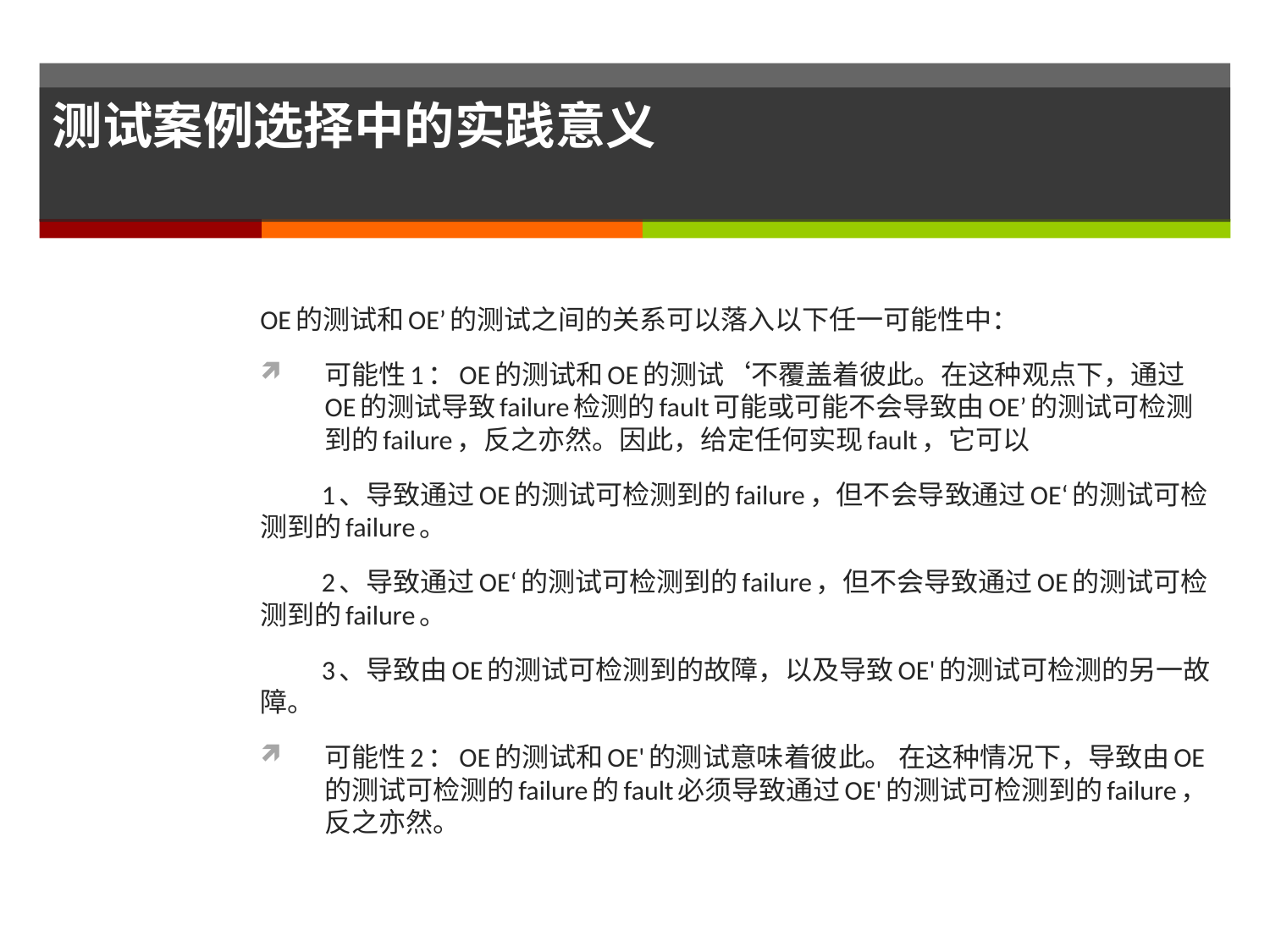

# 测试案例选择中的实践意义
OE的测试和OE’的测试之间的关系可以落入以下任一可能性中：
可能性1：OE的测试和OE的测试‘不覆盖着彼此。在这种观点下，通过OE的测试导致failure检测的fault可能或可能不会导致由OE’的测试可检测到的failure，反之亦然。因此，给定任何实现fault，它可以
          1、导致通过OE的测试可检测到的failure，但不会导致通过OE‘的测试可检测到的failure。
          2、导致通过OE‘的测试可检测到的failure，但不会导致通过OE的测试可检测到的failure。
          3、导致由OE的测试可检测到的故障，以及导致OE'的测试可检测的另一故障。
可能性2：OE的测试和OE'的测试意味着彼此。 在这种情况下，导致由OE的测试可检测的failure的fault必须导致通过OE'的测试可检测到的failure，反之亦然。